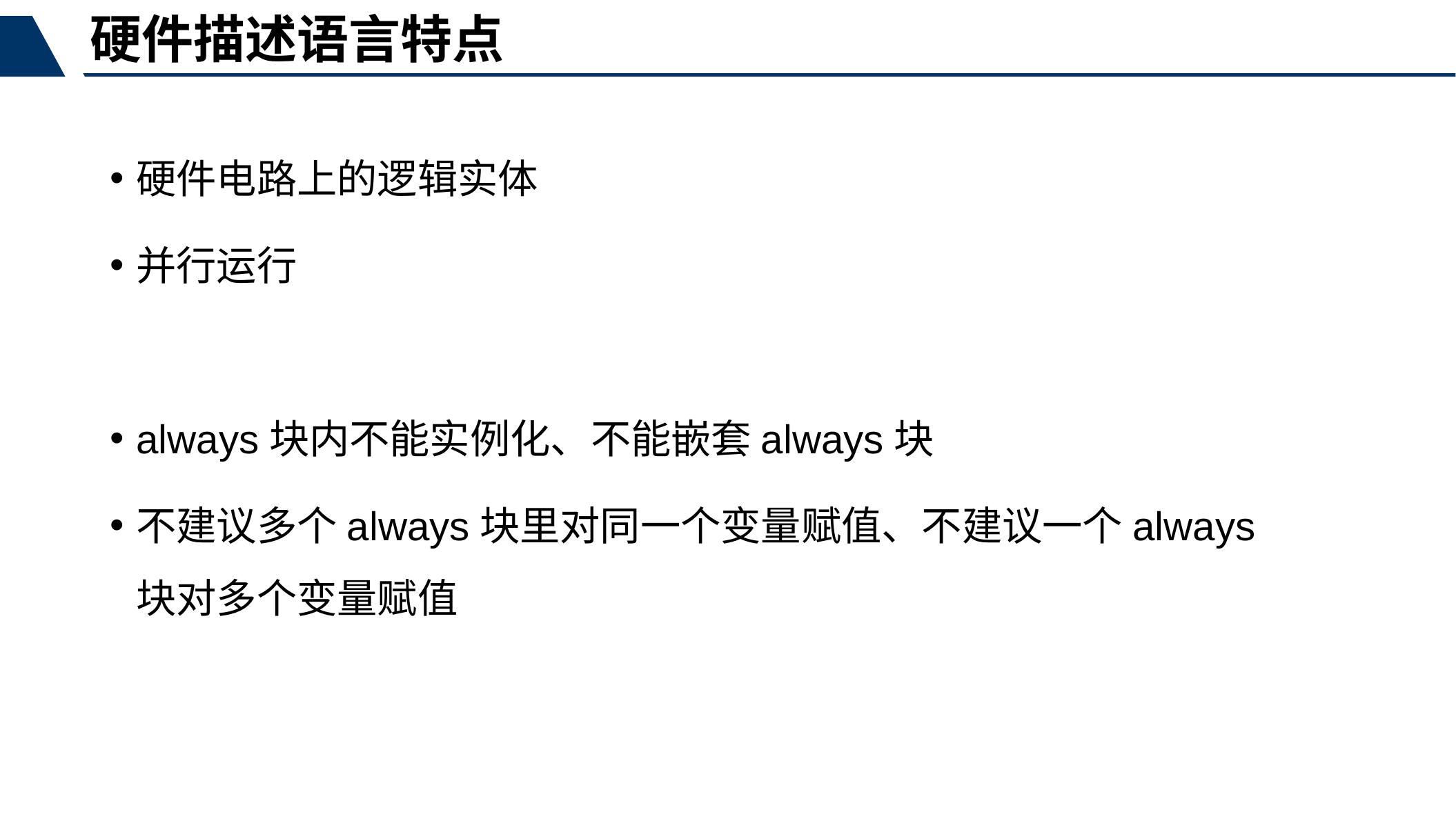

硬件描述语言特点

硬件电路上的逻辑实体
并行运行

always块内不能实例化、不能嵌套always块
不建议多个always块里对同一个变量赋值、不建议一个always块对多个变量赋值